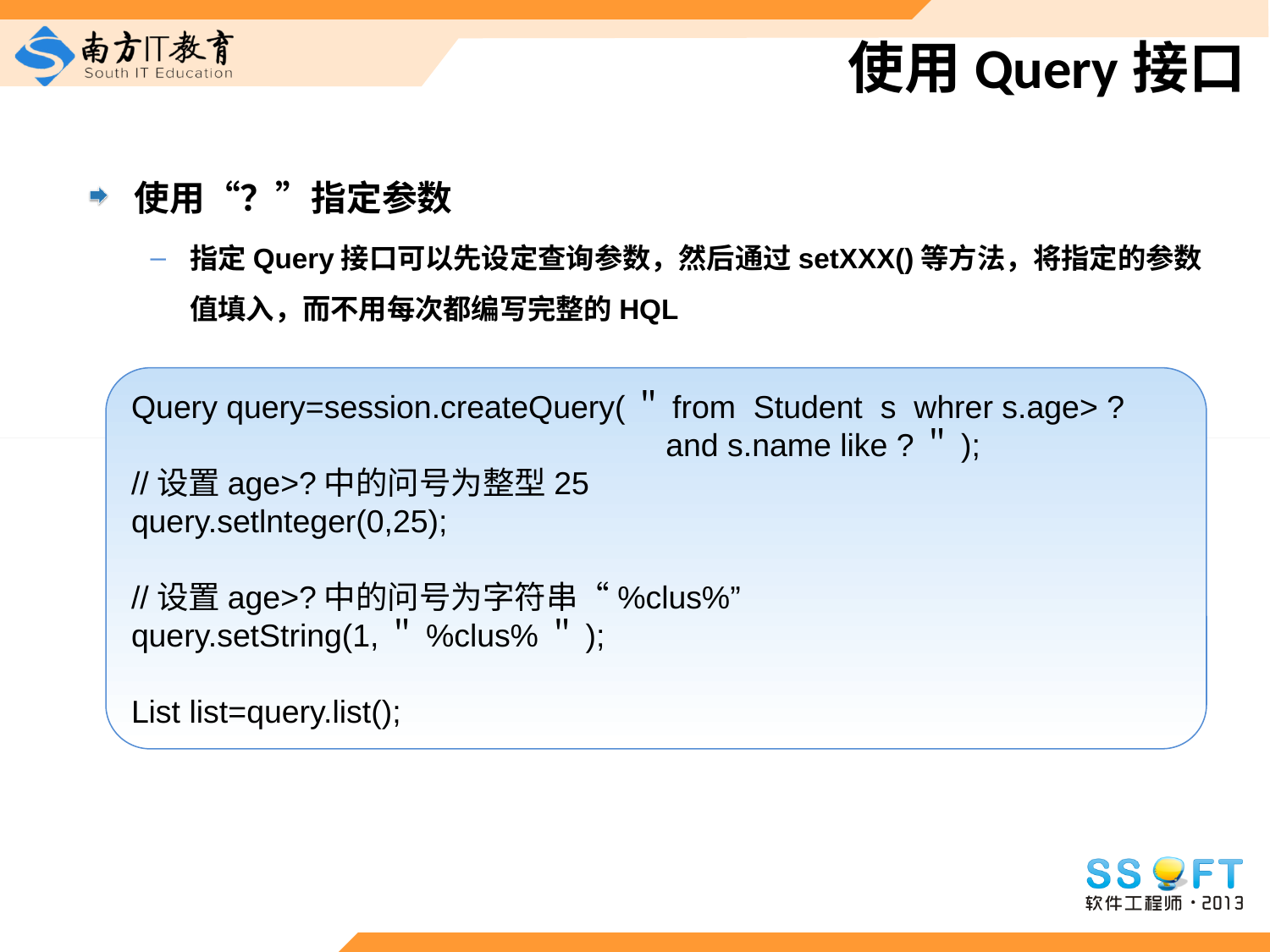

# 使用Query接口
使用“？”指定参数
指定Query接口可以先设定查询参数，然后通过setXXX()等方法，将指定的参数值填入，而不用每次都编写完整的HQL

Query query=session.createQuery(＂from  Student  s  whrer s.age> ?
				   and s.name like ?＂);
//设置age>?中的问号为整型25
query.setlnteger(0,25);

//设置age>?中的问号为字符串“%clus%”
query.setString(1,＂%clus%＂);

List list=query.list();